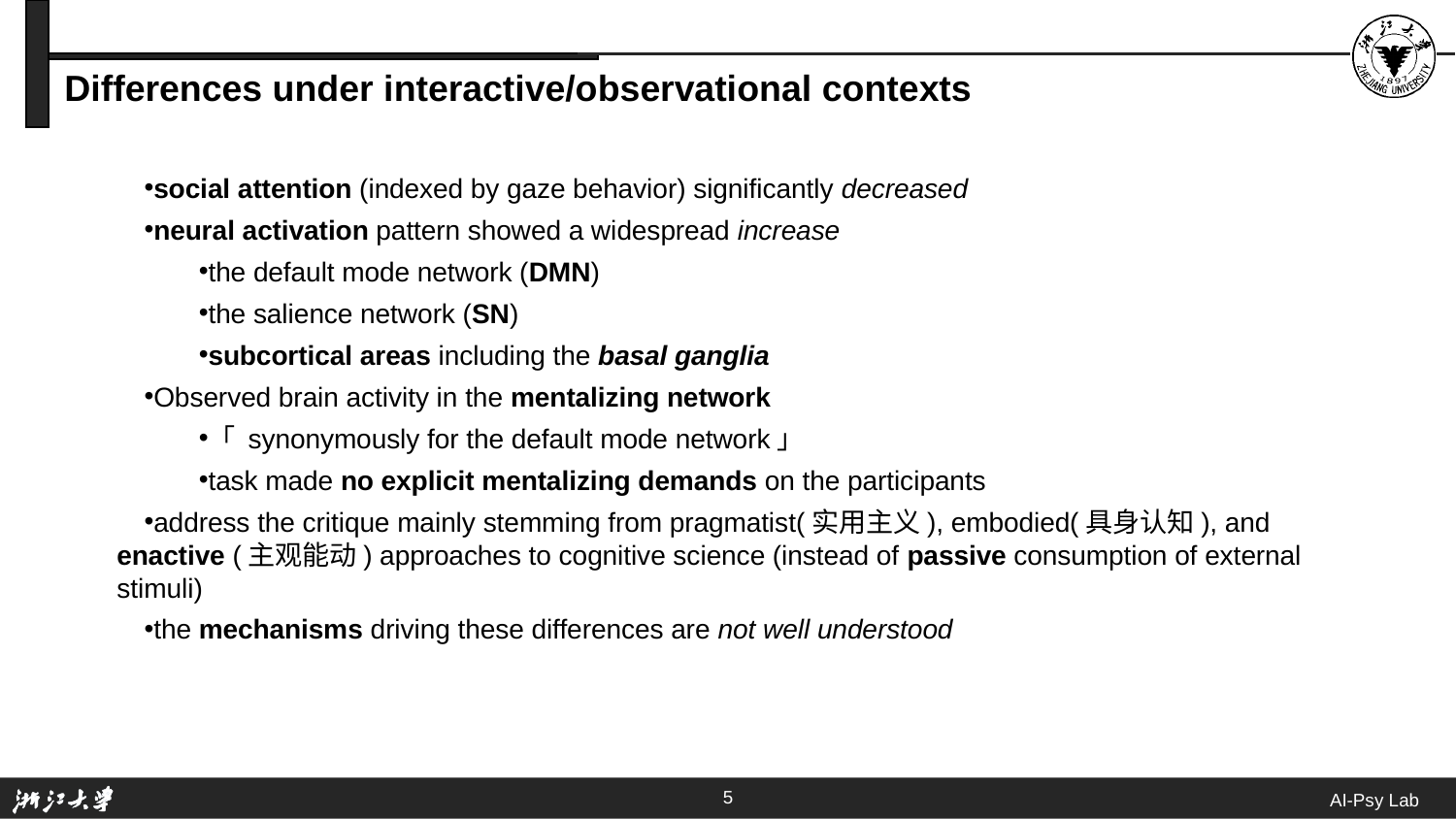

# Differences under interactive/observational contexts
social attention (indexed by gaze behavior) significantly decreased
neural activation pattern showed a widespread increase
the default mode network (DMN)
the salience network (SN)
subcortical areas including the basal ganglia
Observed brain activity in the mentalizing network
「 synonymously for the default mode network」
task made no explicit mentalizing demands on the participants
address the critique mainly stemming from pragmatist(实用主义), embodied(具身认知), and enactive (主观能动) approaches to cognitive science (instead of passive consumption of external stimuli)
the mechanisms driving these differences are not well understood
5